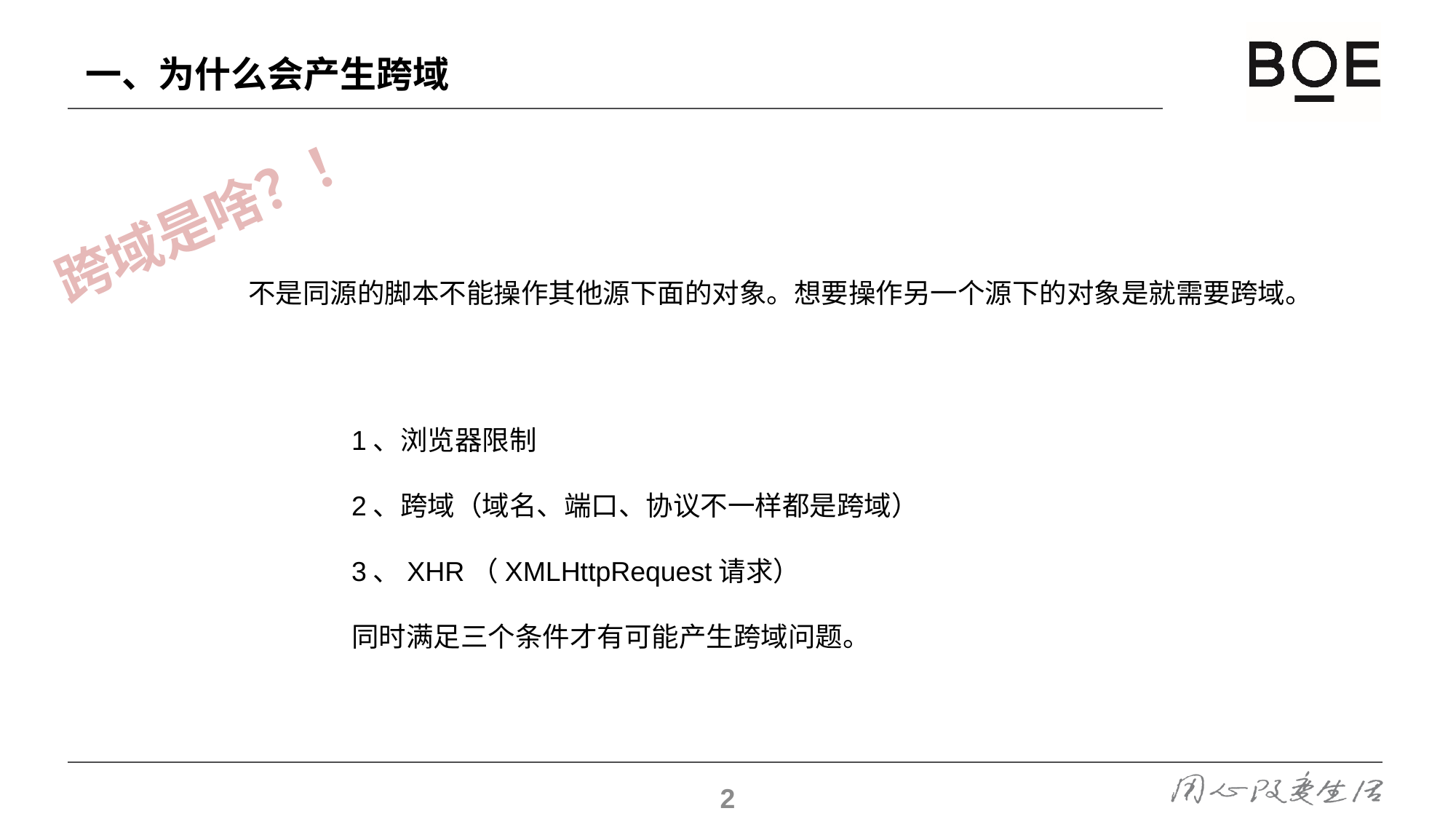

一、为什么会产生跨域
跨域是啥？！
不是同源的脚本不能操作其他源下面的对象。想要操作另一个源下的对象是就需要跨域。
1、浏览器限制
2、跨域（域名、端口、协议不一样都是跨域）
3、XHR（XMLHttpRequest请求）
同时满足三个条件才有可能产生跨域问题。

2